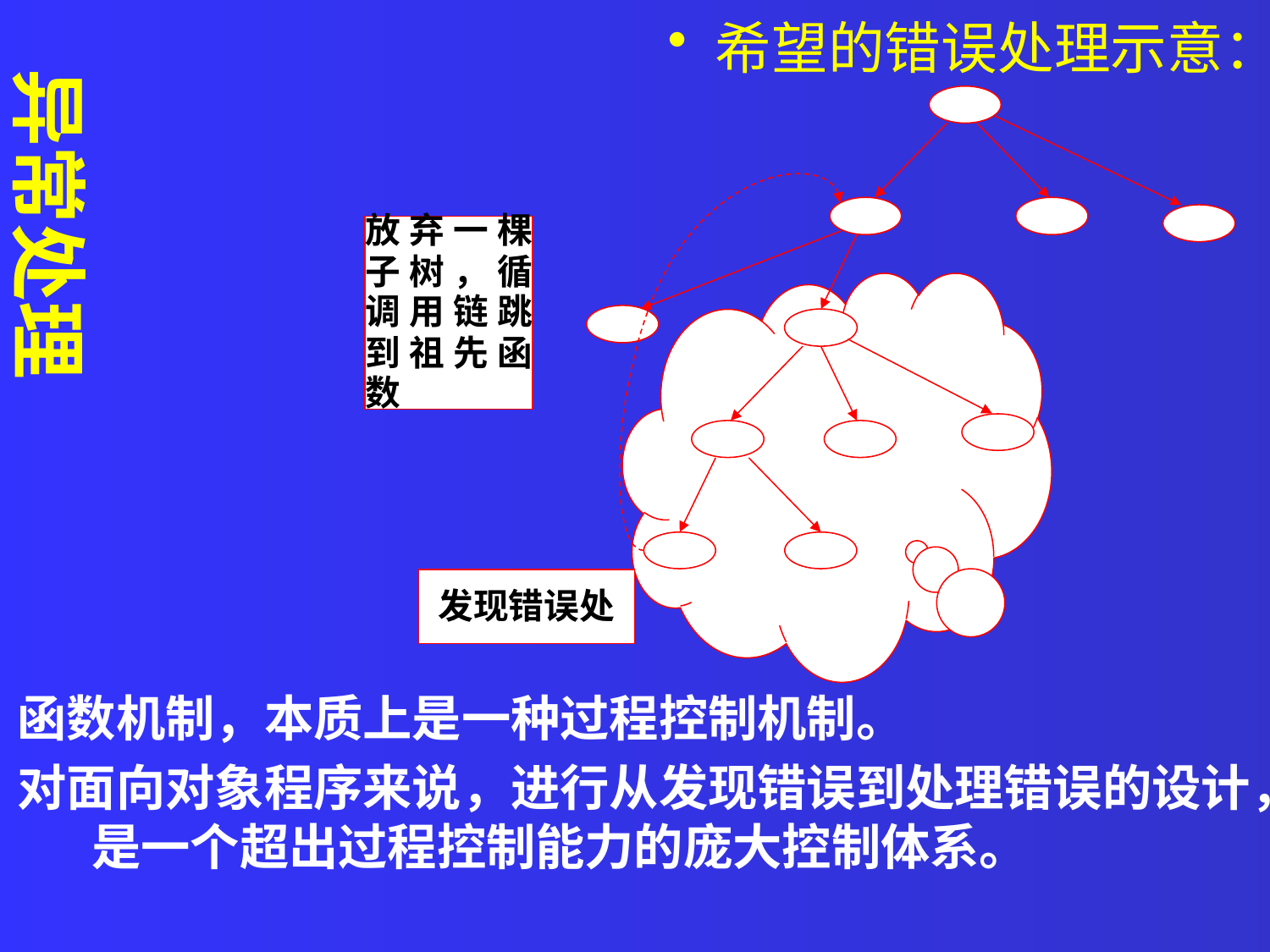

希望的错误处理示意：

异常处理

放弃一棵子树，循调用链跳到祖先函数

发现错误处
函数机制，本质上是一种过程控制机制。
对面向对象程序来说，进行从发现错误到处理错误的设计，是一个超出过程控制能力的庞大控制体系。